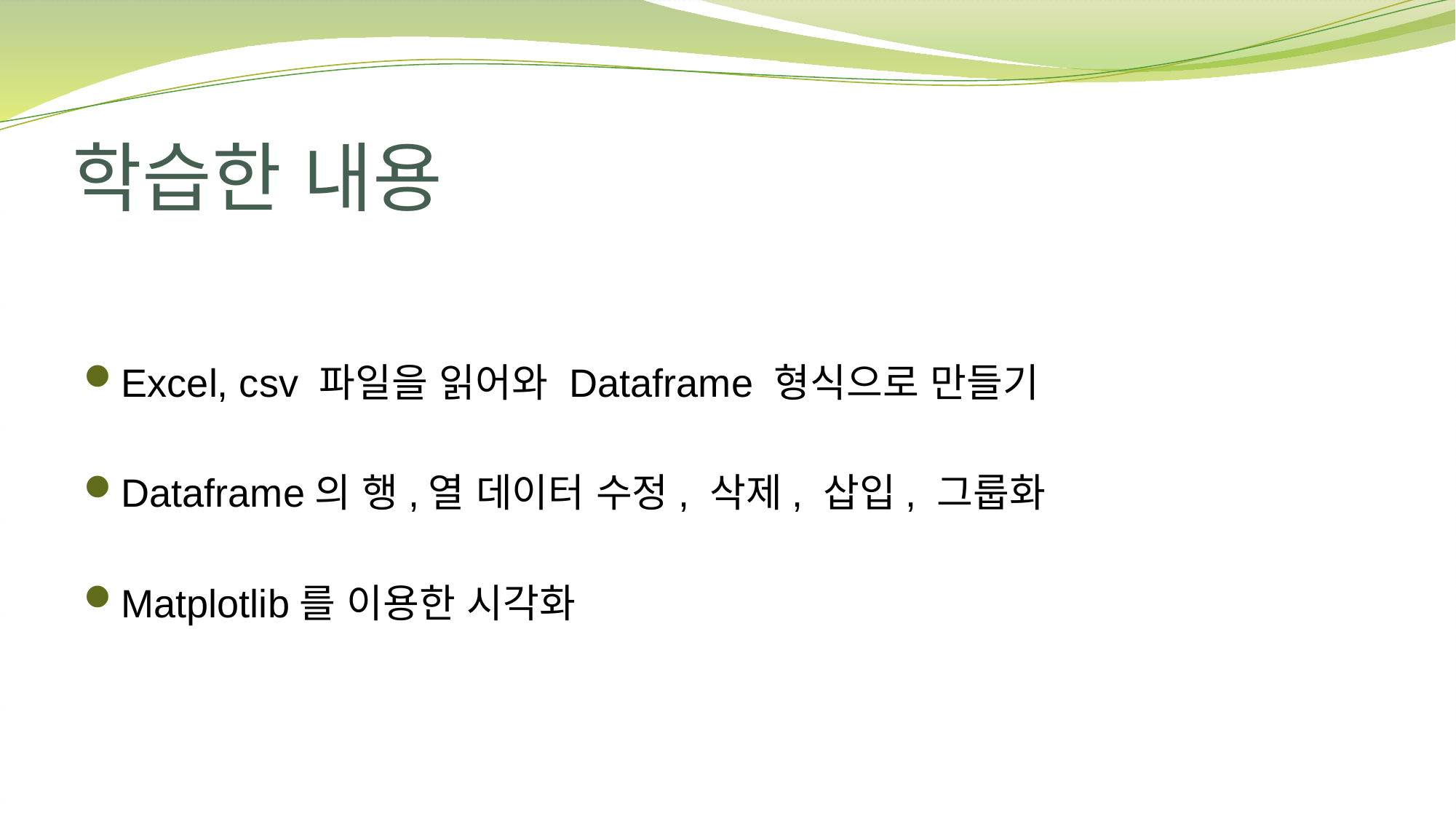

# 학습한 내용
Excel, csv 파일을 읽어와 Dataframe 형식으로 만들기

Dataframe의 행,열 데이터 수정, 삭제, 삽입, 그룹화

Matplotlib를 이용한 시각화